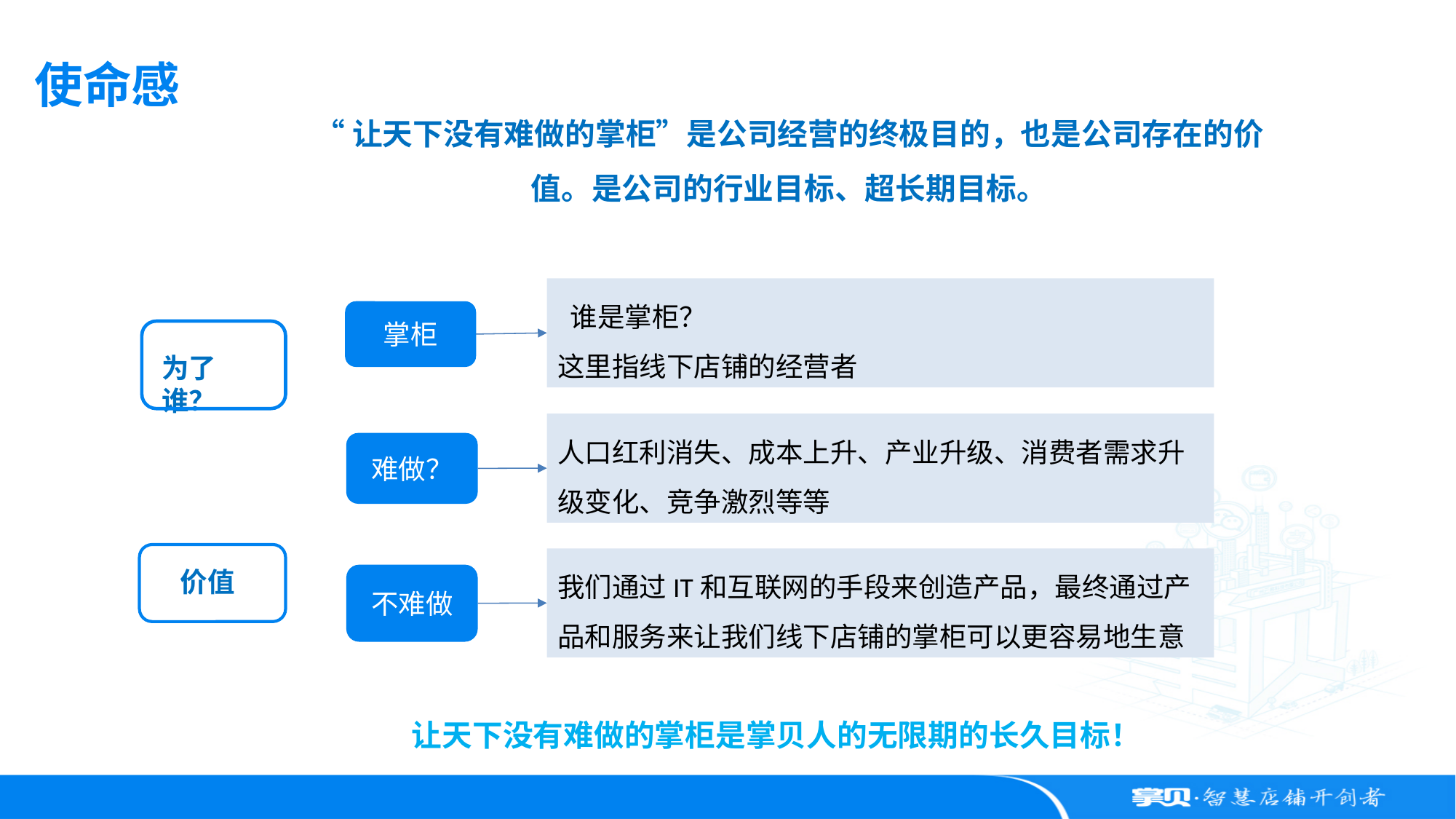

使命感
“让天下没有难做的掌柜”是公司经营的终极目的，也是公司存在的价值。是公司的行业目标、超长期目标。
 谁是掌柜？
这里指线下店铺的经营者
掌柜

为了谁？
人口红利消失、成本上升、产业升级、消费者需求升级变化、竞争激烈等等
难做？

我们通过IT和互联网的手段来创造产品，最终通过产品和服务来让我们线下店铺的掌柜可以更容易地生意
价值
不难做
让天下没有难做的掌柜是掌贝人的无限期的长久目标！